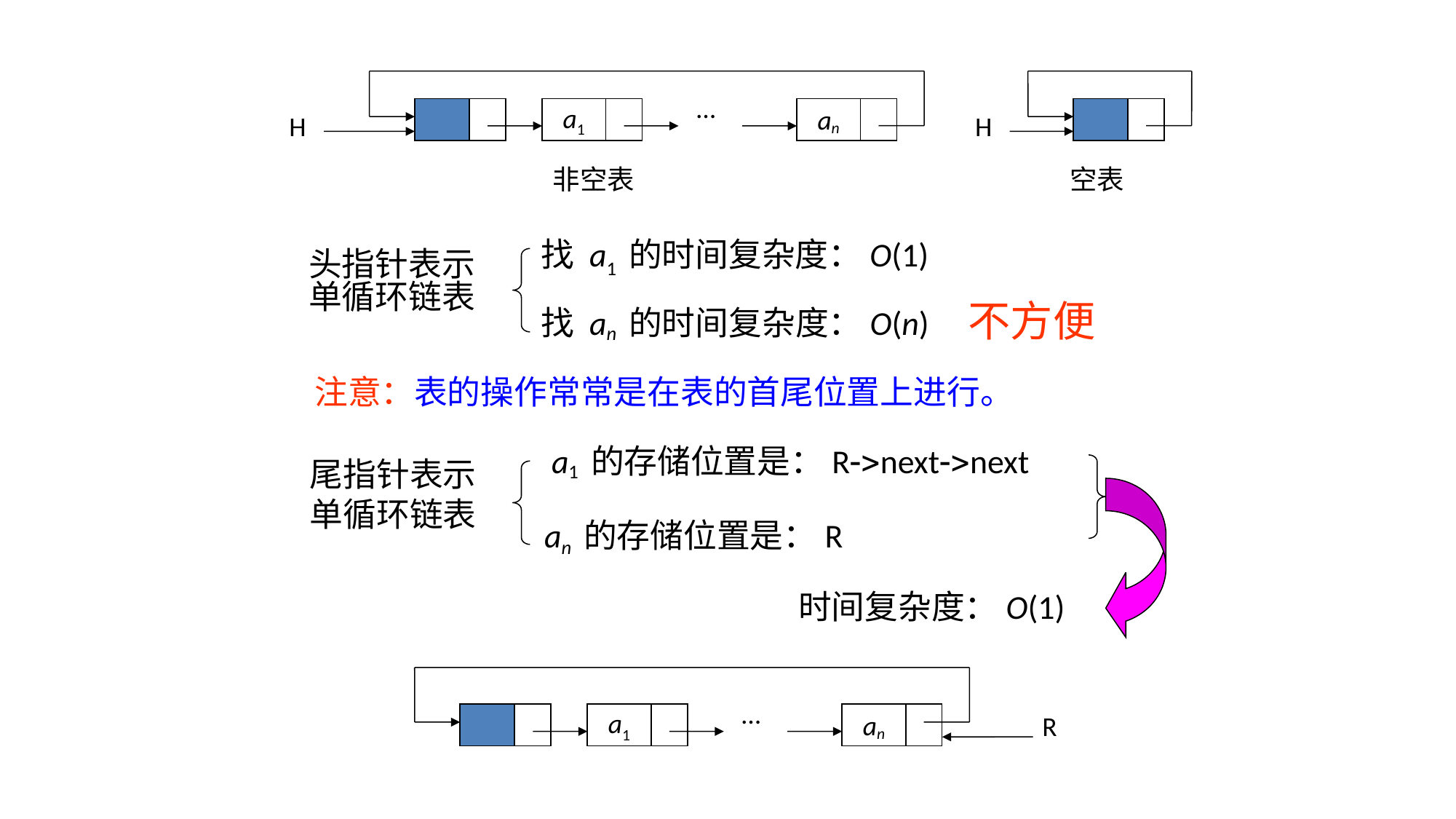

…

a1

an

H
H

非空表
 空表
找 a1 的时间复杂度：O(1)
头指针表示
单循环链表

不方便
找 an 的时间复杂度：O(n)
注意：表的操作常常是在表的首尾位置上进行。
a1 的存储位置是：R−>next−>next
尾指针表示
单循环链表

an 的存储位置是：R
时间复杂度：O(1)

…
R

a1

an